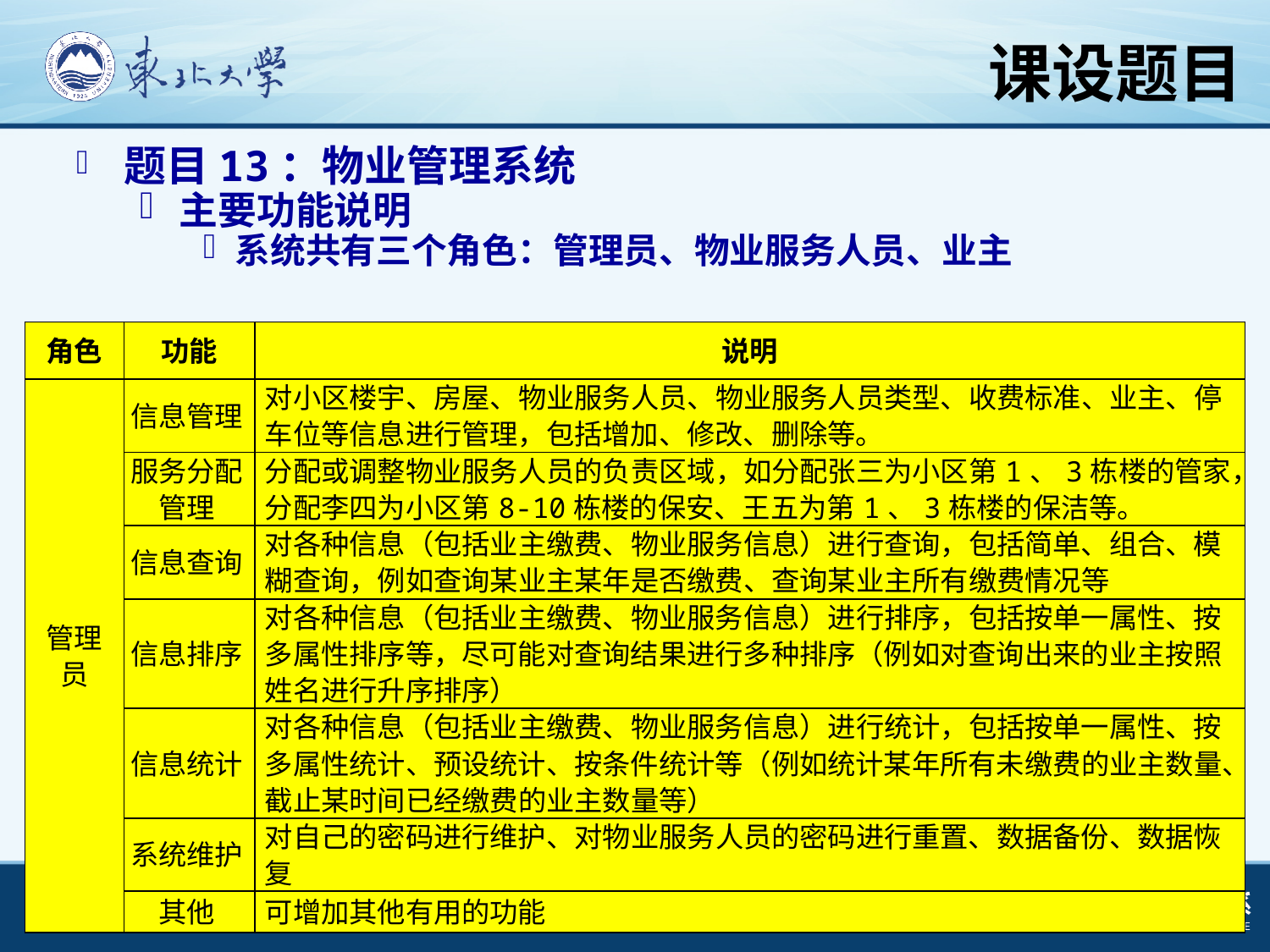

# 课设题目
题目13：物业管理系统
主要功能说明
系统共有三个角色：管理员、物业服务人员、业主

| 角色 | 功能 | 说明 |
| --- | --- | --- |
| 管理员 | 信息管理 | 对小区楼宇、房屋、物业服务人员、物业服务人员类型、收费标准、业主、停车位等信息进行管理，包括增加、修改、删除等。 |
|  | 服务分配管理 | 分配或调整物业服务人员的负责区域，如分配张三为小区第1、3栋楼的管家，分配李四为小区第8-10栋楼的保安、王五为第1、3栋楼的保洁等。 |
|  | 信息查询 | 对各种信息（包括业主缴费、物业服务信息）进行查询，包括简单、组合、模糊查询，例如查询某业主某年是否缴费、查询某业主所有缴费情况等 |
|  | 信息排序 | 对各种信息（包括业主缴费、物业服务信息）进行排序，包括按单一属性、按多属性排序等，尽可能对查询结果进行多种排序（例如对查询出来的业主按照姓名进行升序排序） |
|  | 信息统计 | 对各种信息（包括业主缴费、物业服务信息）进行统计，包括按单一属性、按多属性统计、预设统计、按条件统计等（例如统计某年所有未缴费的业主数量、截止某时间已经缴费的业主数量等） |
|  | 系统维护 | 对自己的密码进行维护、对物业服务人员的密码进行重置、数据备份、数据恢复 |
|  | 其他 | 可增加其他有用的功能 |